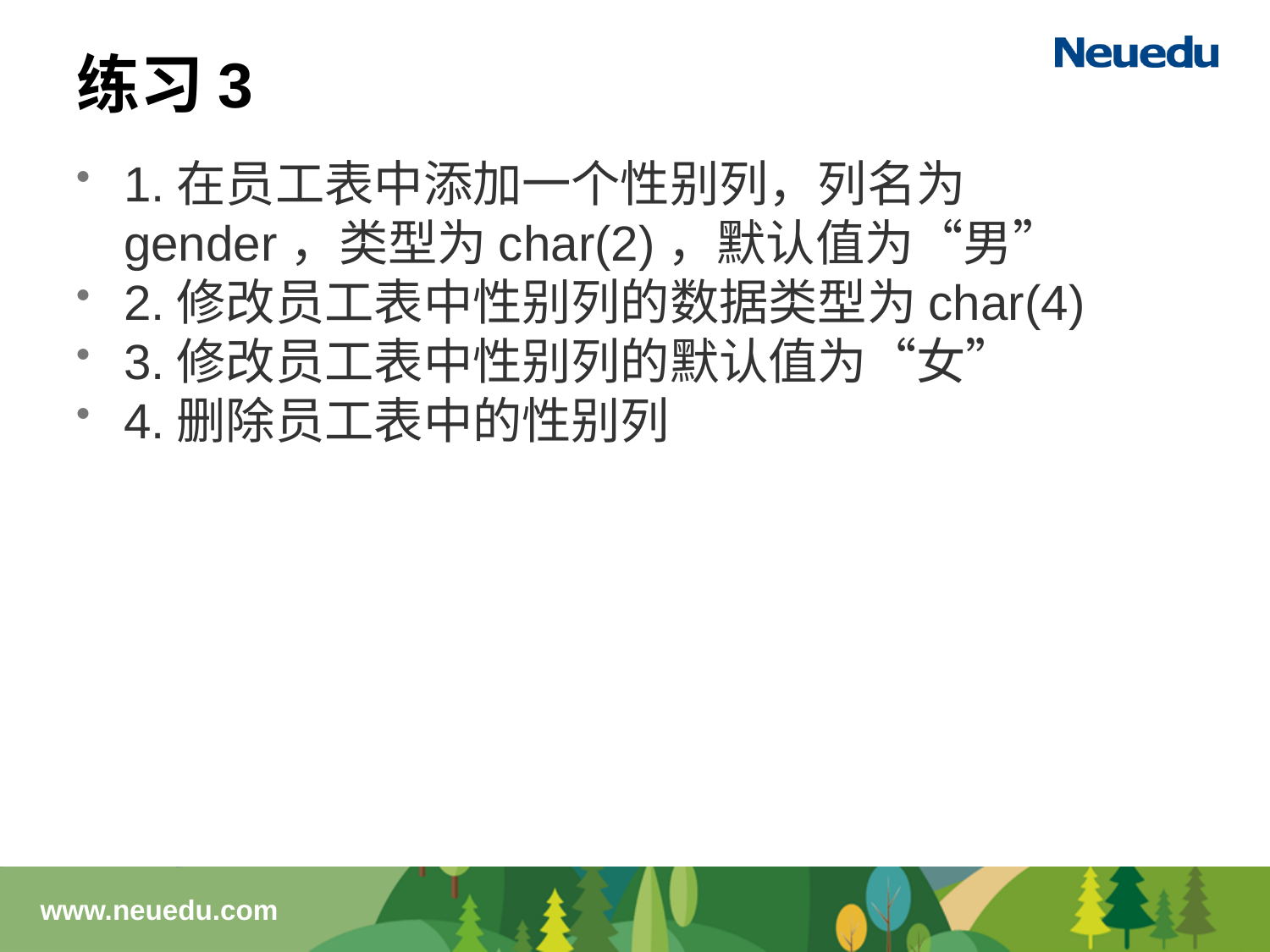

# 练习3
1.在员工表中添加一个性别列，列名为gender，类型为char(2)，默认值为“男”
2.修改员工表中性别列的数据类型为char(4)
3.修改员工表中性别列的默认值为“女”
4.删除员工表中的性别列